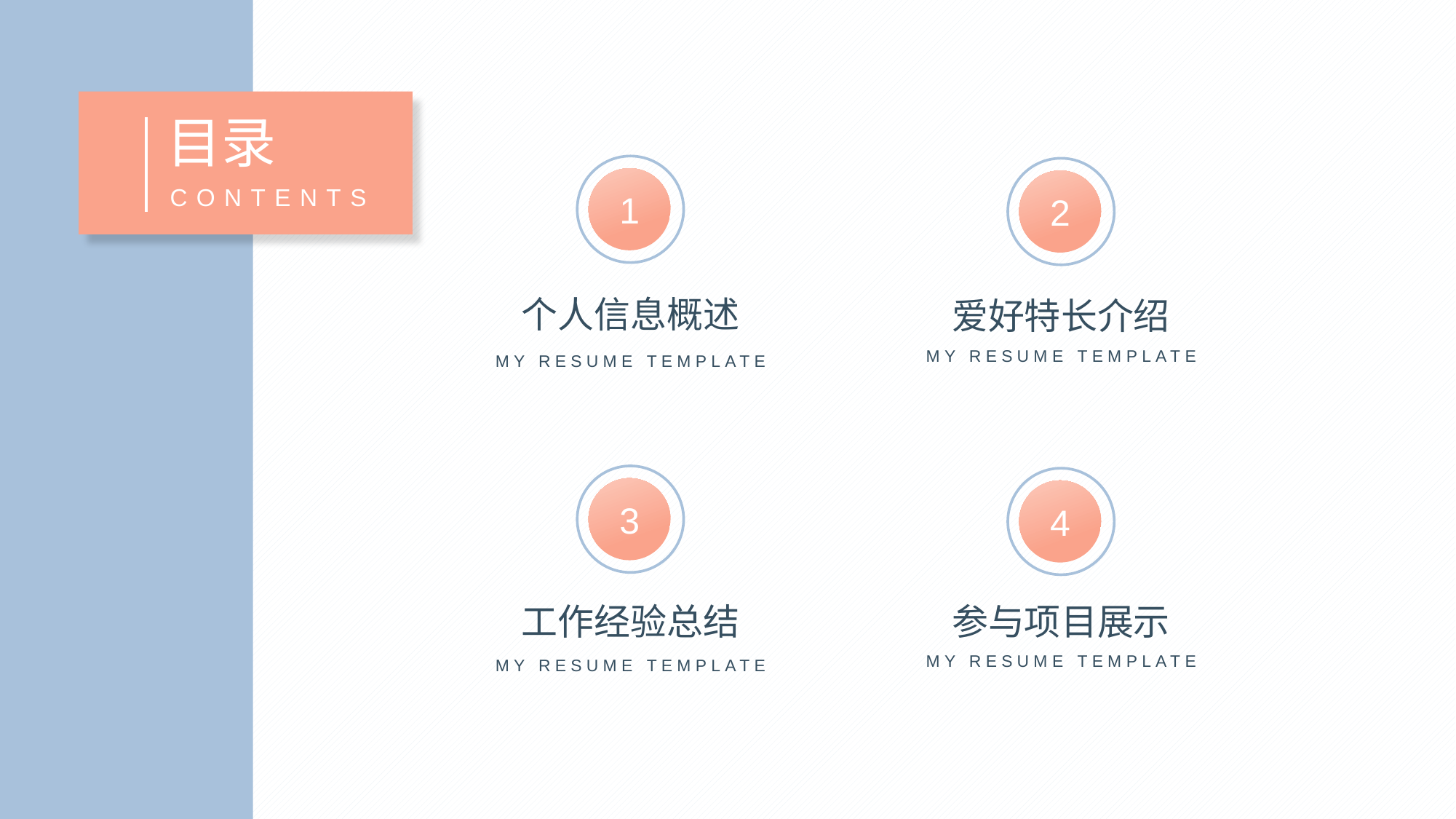

目录
CONTENTS

1

2
个人信息概述
爱好特长介绍
MY RESUME TEMPLATE
MY RESUME TEMPLATE

3

4
工作经验总结
参与项目展示
MY RESUME TEMPLATE
MY RESUME TEMPLATE